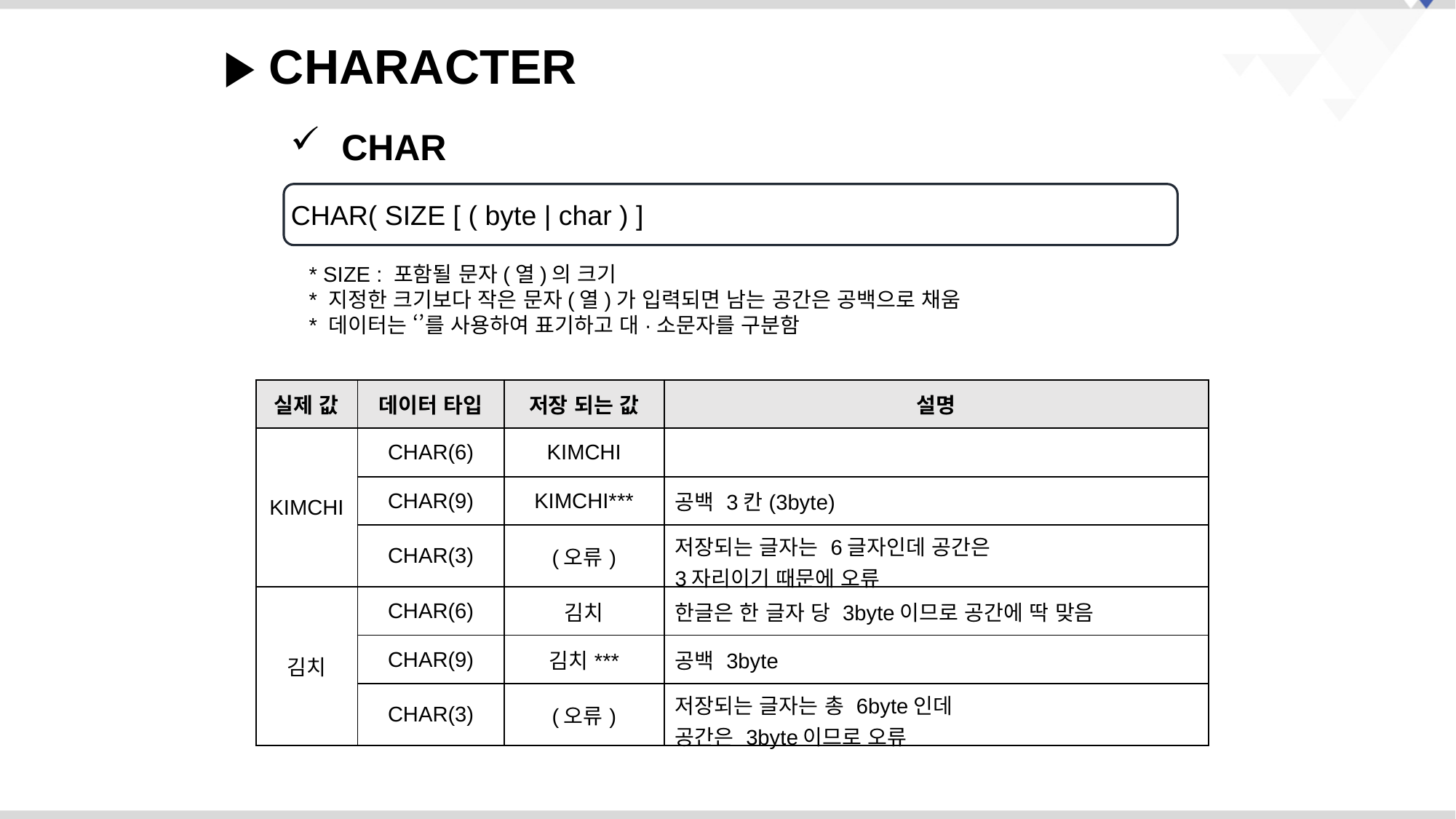

▶ CHARACTER
 CHAR
CHAR( SIZE [ ( byte | char ) ]
* SIZE : 포함될 문자(열)의 크기
* 지정한 크기보다 작은 문자(열)가 입력되면 남는 공간은 공백으로 채움
* 데이터는 ‘’를 사용하여 표기하고 대·소문자를 구분함
| 실제 값 | 데이터 타입 | 저장 되는 값 | 설명 |
| --- | --- | --- | --- |
| KIMCHI | CHAR(6) | KIMCHI |  |
|  | CHAR(9) | KIMCHI\*\*\* | 공백 3칸(3byte) |
|  | CHAR(3) | (오류) | 저장되는 글자는 6글자인데 공간은 3자리이기 때문에 오류 |
| 김치 | CHAR(6) | 김치 | 한글은 한 글자 당 3byte이므로 공간에 딱 맞음 |
|  | CHAR(9) | 김치\*\*\* | 공백 3byte |
|  | CHAR(3) | (오류) | 저장되는 글자는 총 6byte인데 공간은 3byte이므로 오류 |